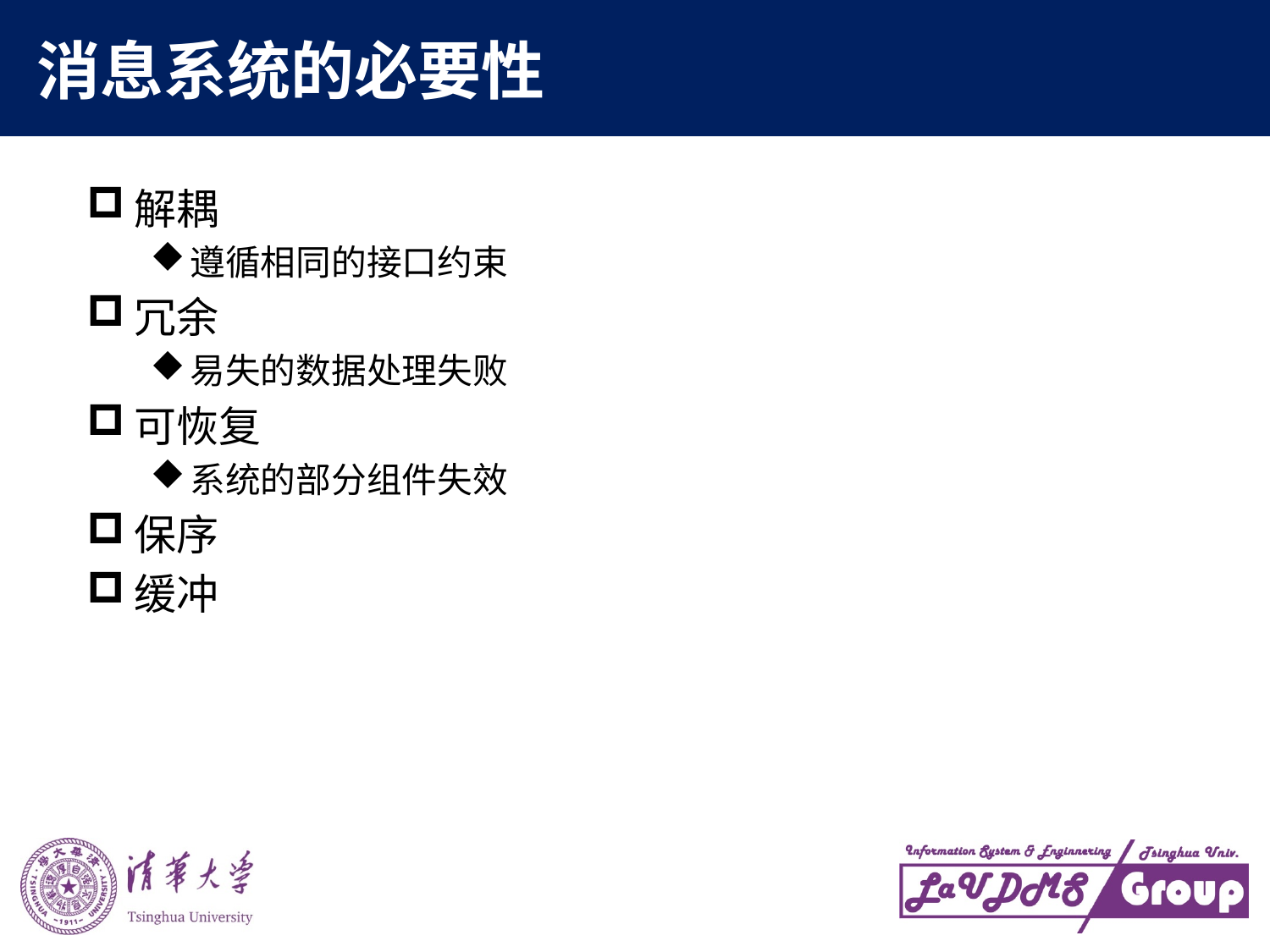

# 消息系统的必要性
解耦
遵循相同的接口约束
冗余
易失的数据处理失败
可恢复
系统的部分组件失效
保序
缓冲